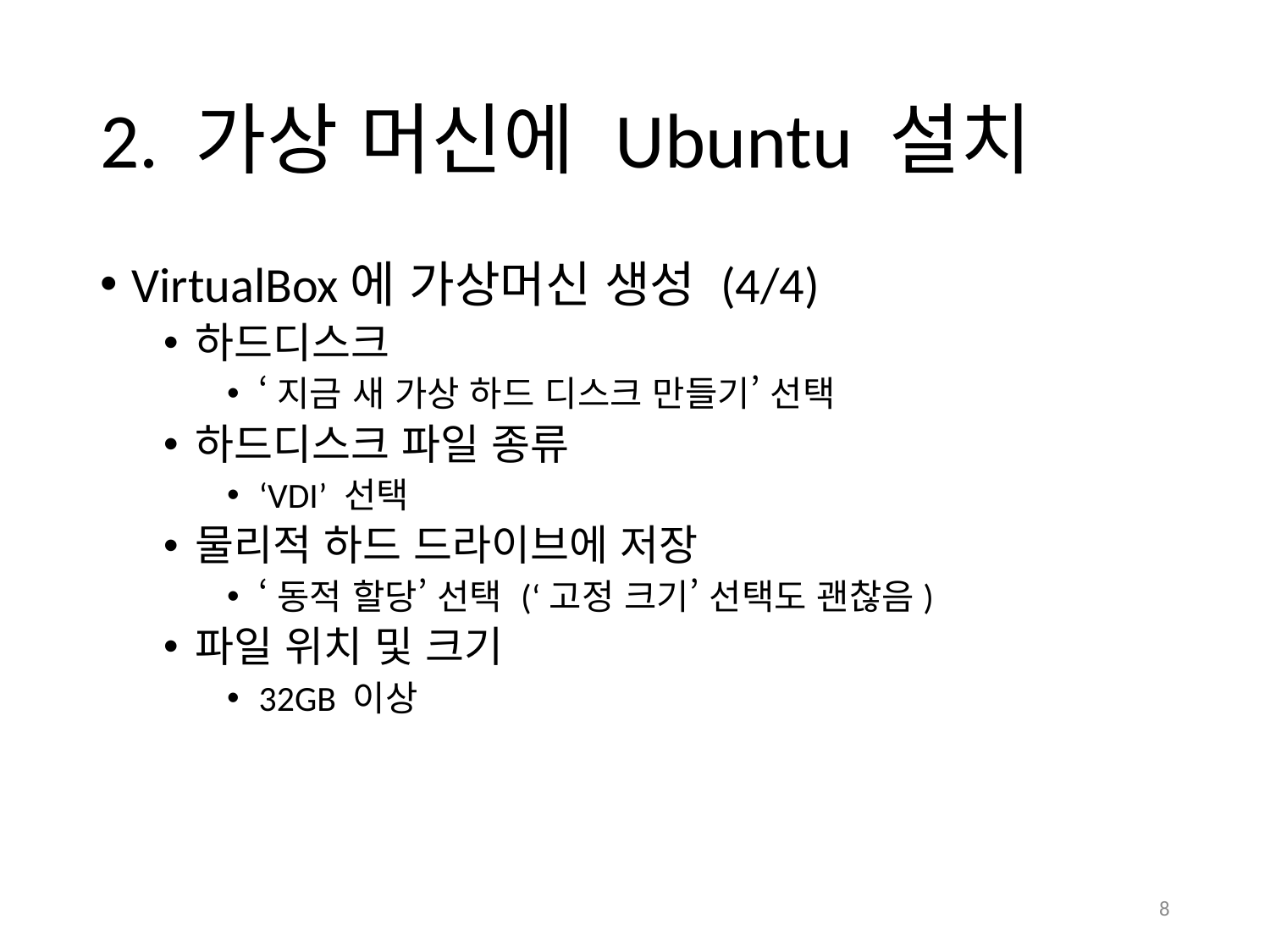

# 2. 가상 머신에 Ubuntu 설치
VirtualBox에 가상머신 생성 (4/4)
하드디스크
‘지금 새 가상 하드 디스크 만들기’ 선택
하드디스크 파일 종류
‘VDI’ 선택
물리적 하드 드라이브에 저장
‘동적 할당’ 선택 (‘고정 크기’ 선택도 괜찮음)
파일 위치 및 크기
32GB 이상

8